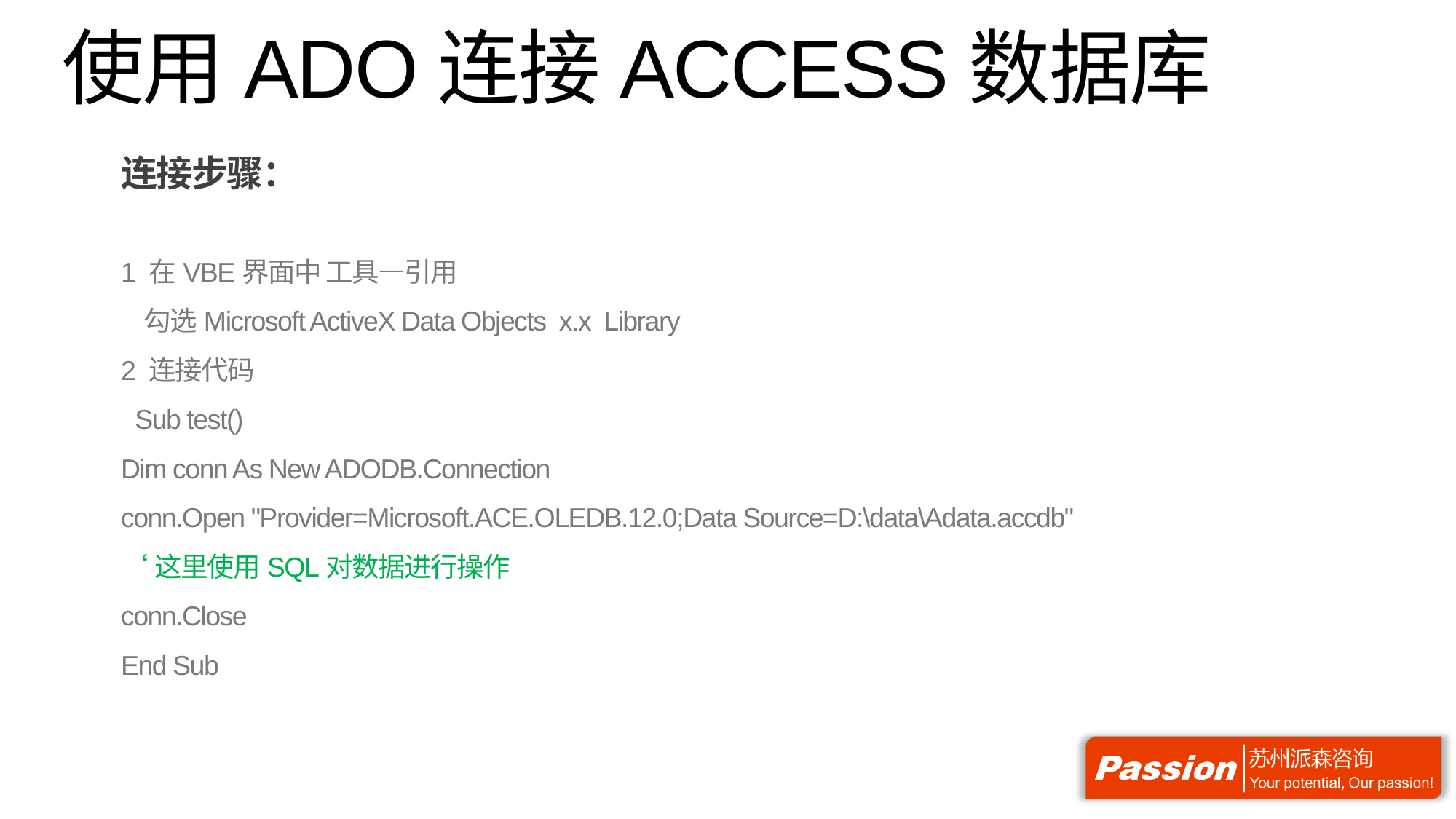

# 使用ADO连接ACCESS数据库
连接步骤：
1 在VBE界面中 工具—引用
   勾选Microsoft ActiveX Data Objects  x.x  Library
2 连接代码
  Sub test()
Dim conn As New ADODB.Connection
conn.Open "Provider=Microsoft.ACE.OLEDB.12.0;Data Source=D:\data\Adata.accdb"
‘这里使用SQL对数据进行操作
conn.Close
End Sub